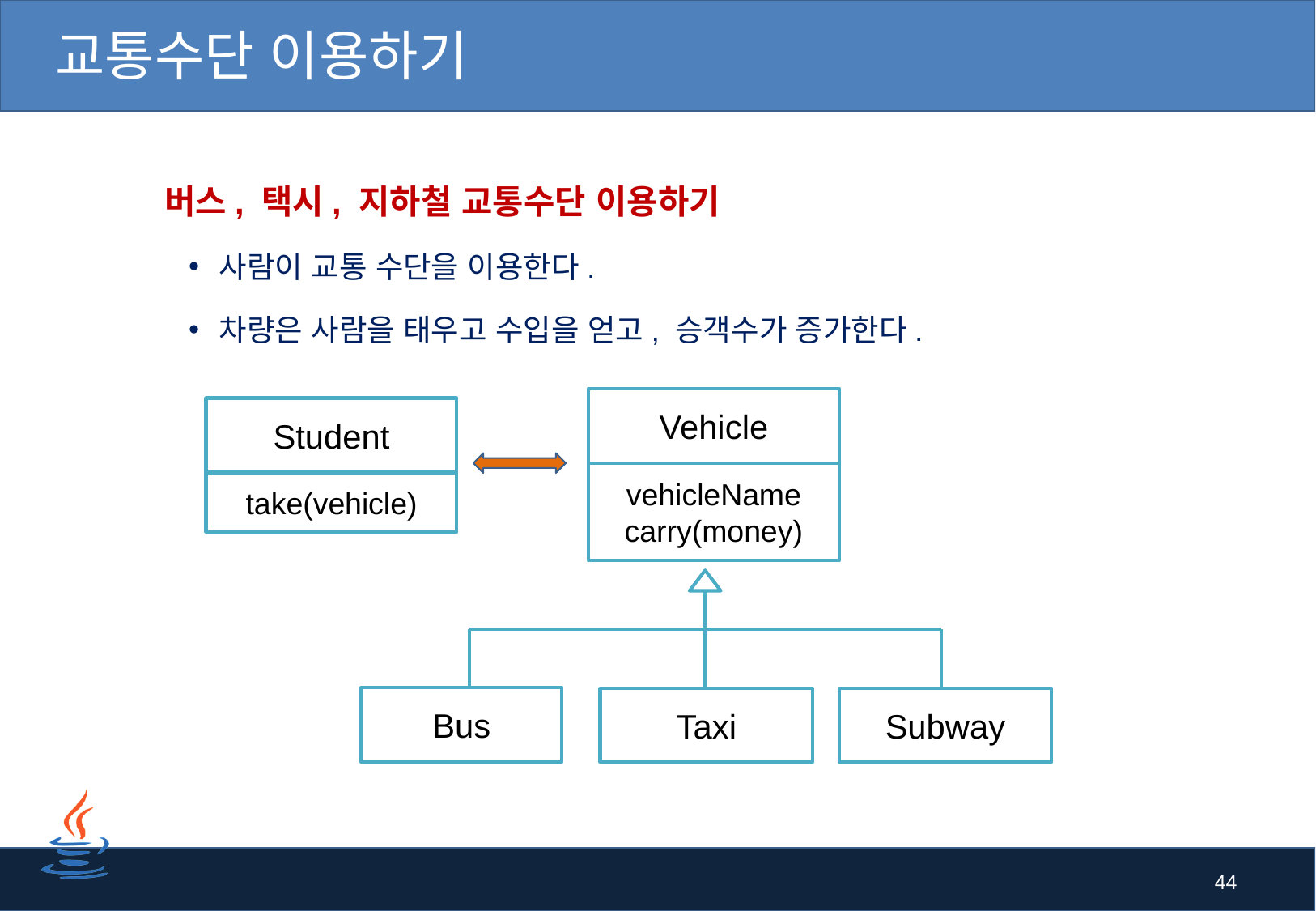

# 교통수단 이용하기
   버스, 택시, 지하철 교통수단 이용하기
사람이 교통 수단을 이용한다.
차량은 사람을 태우고 수입을 얻고, 승객수가 증가한다.

Vehicle

Student

vehicleName
carry(money)

take(vehicle)

Bus

Taxi

Subway

44